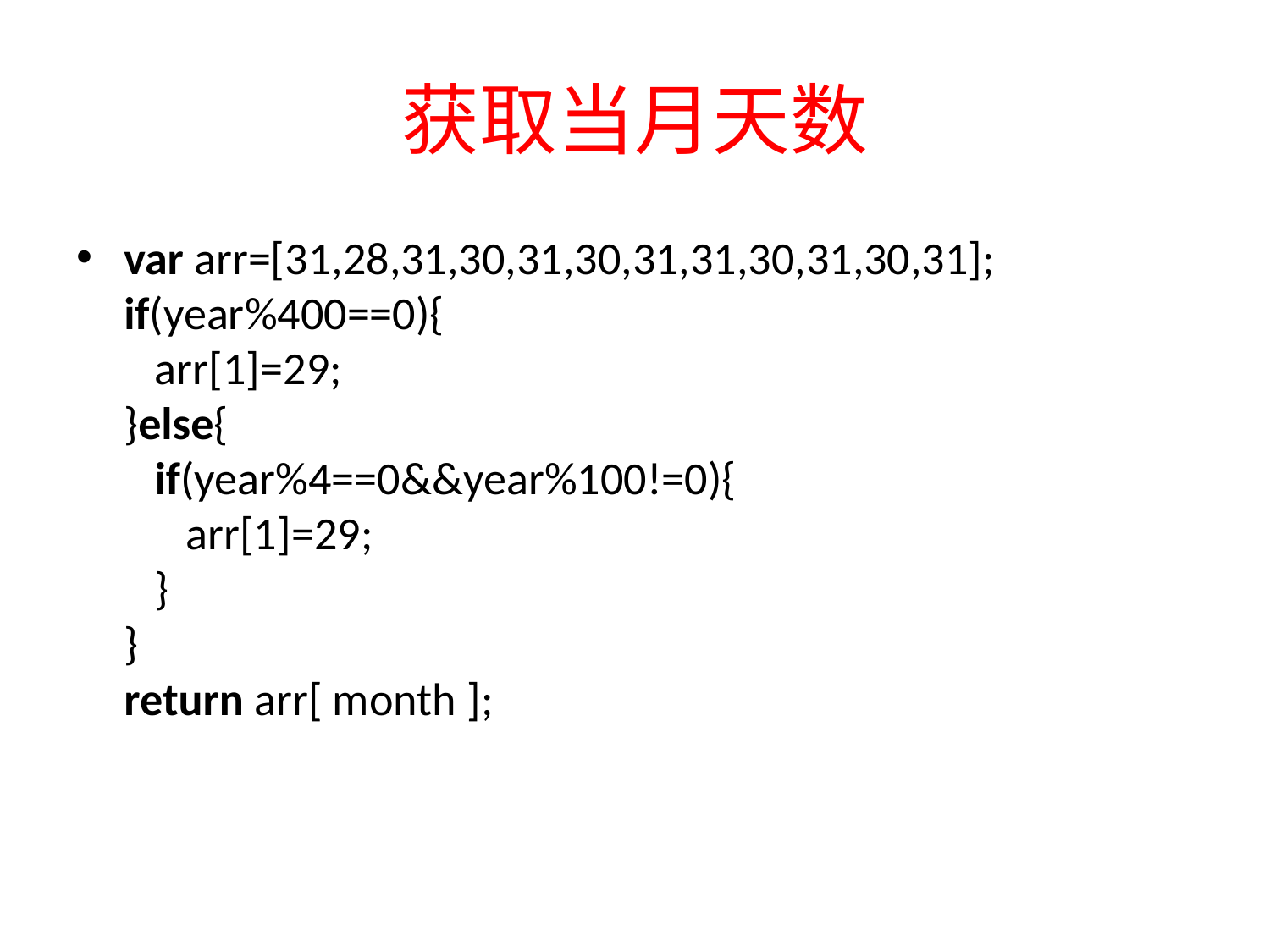

# 获取当月天数
var arr=[31,28,31,30,31,30,31,31,30,31,30,31];
if(year%400==0){
   arr[1]=29;
}else{
   if(year%4==0&&year%100!=0){
      arr[1]=29;
   }
}
return arr[ month ];